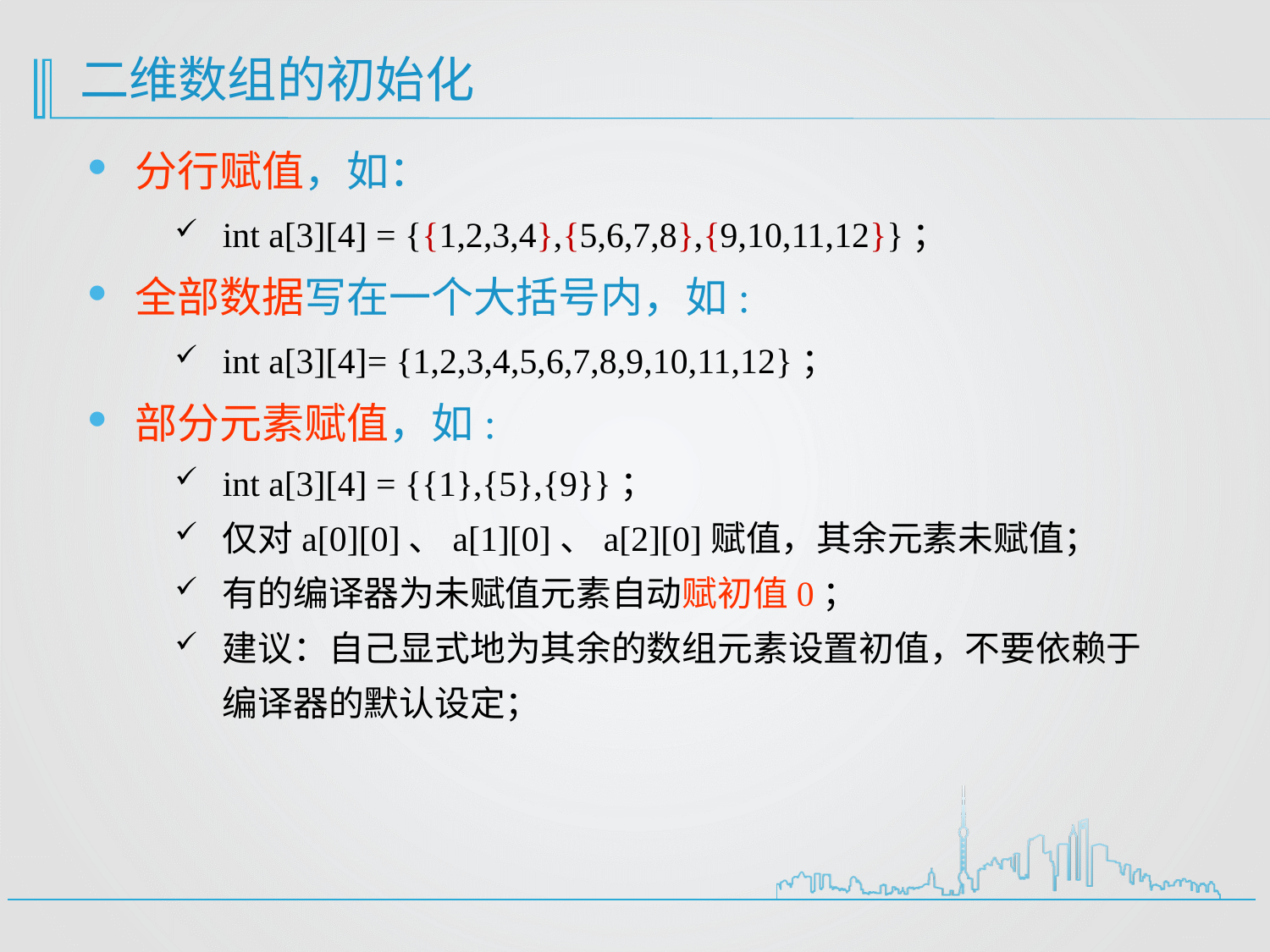

二维数组的初始化
分行赋值，如：
int a[3][4] = {{1,2,3,4},{5,6,7,8},{9,10,11,12}}；
全部数据写在一个大括号内，如:
int a[3][4]= {1,2,3,4,5,6,7,8,9,10,11,12}；
部分元素赋值，如:
int a[3][4] = {{1},{5},{9}}；
仅对a[0][0]、a[1][0]、a[2][0]赋值，其余元素未赋值；
有的编译器为未赋值元素自动赋初值0；
建议：自己显式地为其余的数组元素设置初值，不要依赖于编译器的默认设定；